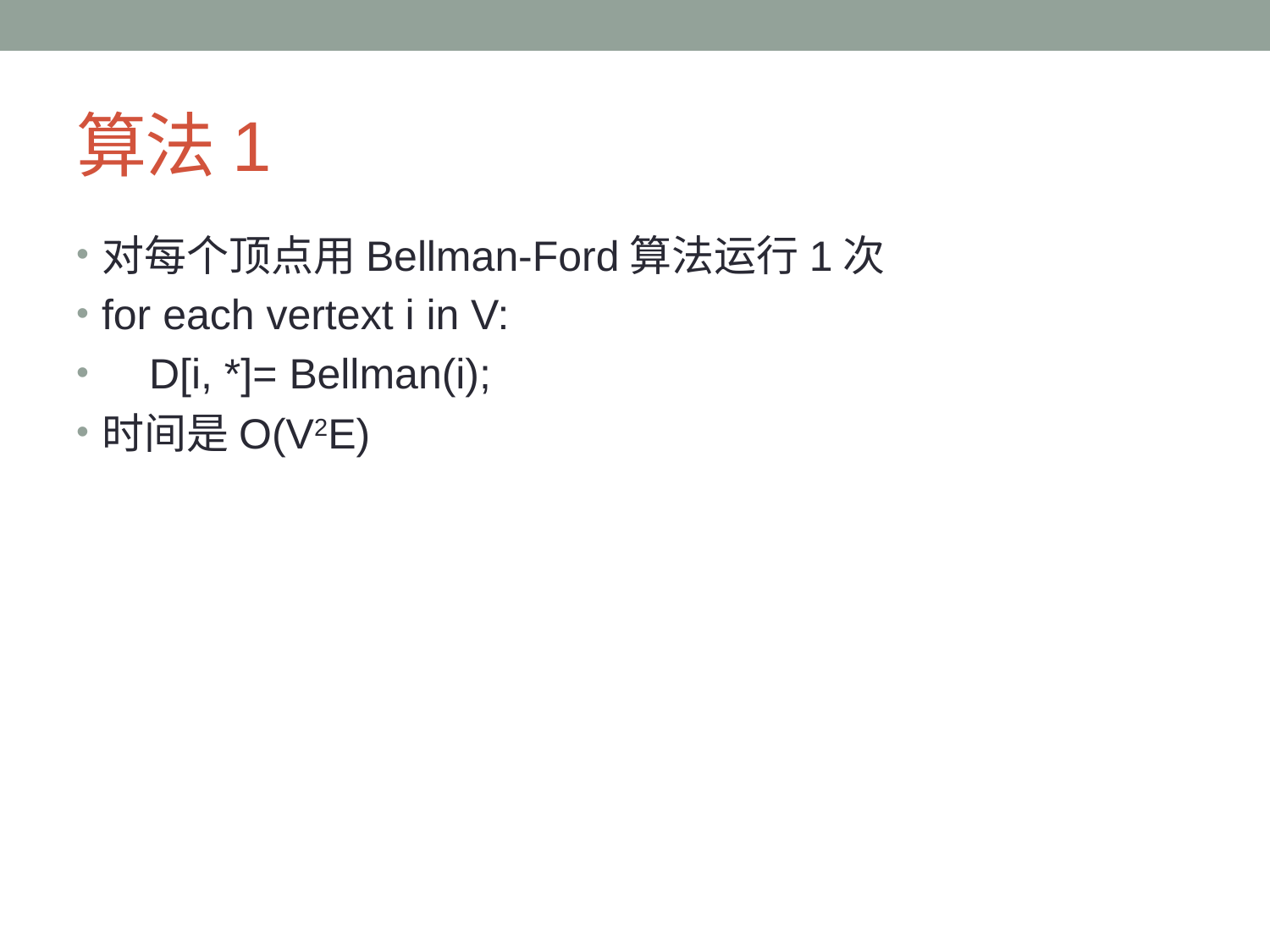

# 算法1
对每个顶点用Bellman-Ford算法运行1次
for each vertext i in V:
    D[i, *]= Bellman(i);
时间是O(V2E)